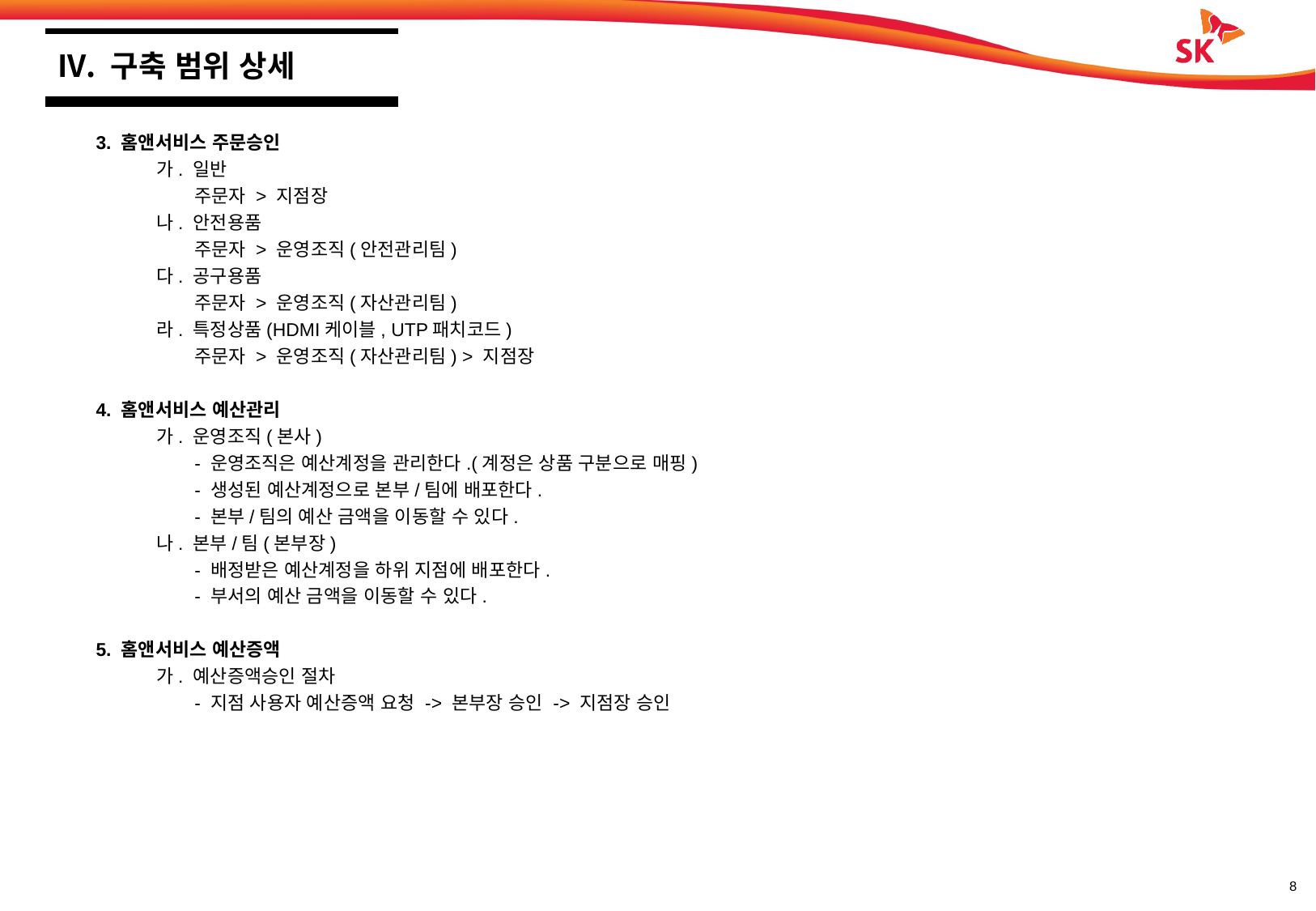

구축 범위 상세
3. 홈앤서비스 주문승인
가. 일반
주문자 > 지점장
나. 안전용품
주문자 > 운영조직(안전관리팀)
다. 공구용품
주문자 > 운영조직(자산관리팀)
라. 특정상품(HDMI케이블, UTP패치코드)
주문자 > 운영조직(자산관리팀) > 지점장

4. 홈앤서비스 예산관리
가. 운영조직(본사)
- 운영조직은 예산계정을 관리한다.(계정은 상품 구분으로 매핑)
- 생성된 예산계정으로 본부/팀에 배포한다.
- 본부/팀의 예산 금액을 이동할 수 있다.
나. 본부/팀(본부장)
- 배정받은 예산계정을 하위 지점에 배포한다.
- 부서의 예산 금액을 이동할 수 있다.

5. 홈앤서비스 예산증액
가. 예산증액승인 절차
- 지점 사용자 예산증액 요청 -> 본부장 승인 -> 지점장 승인